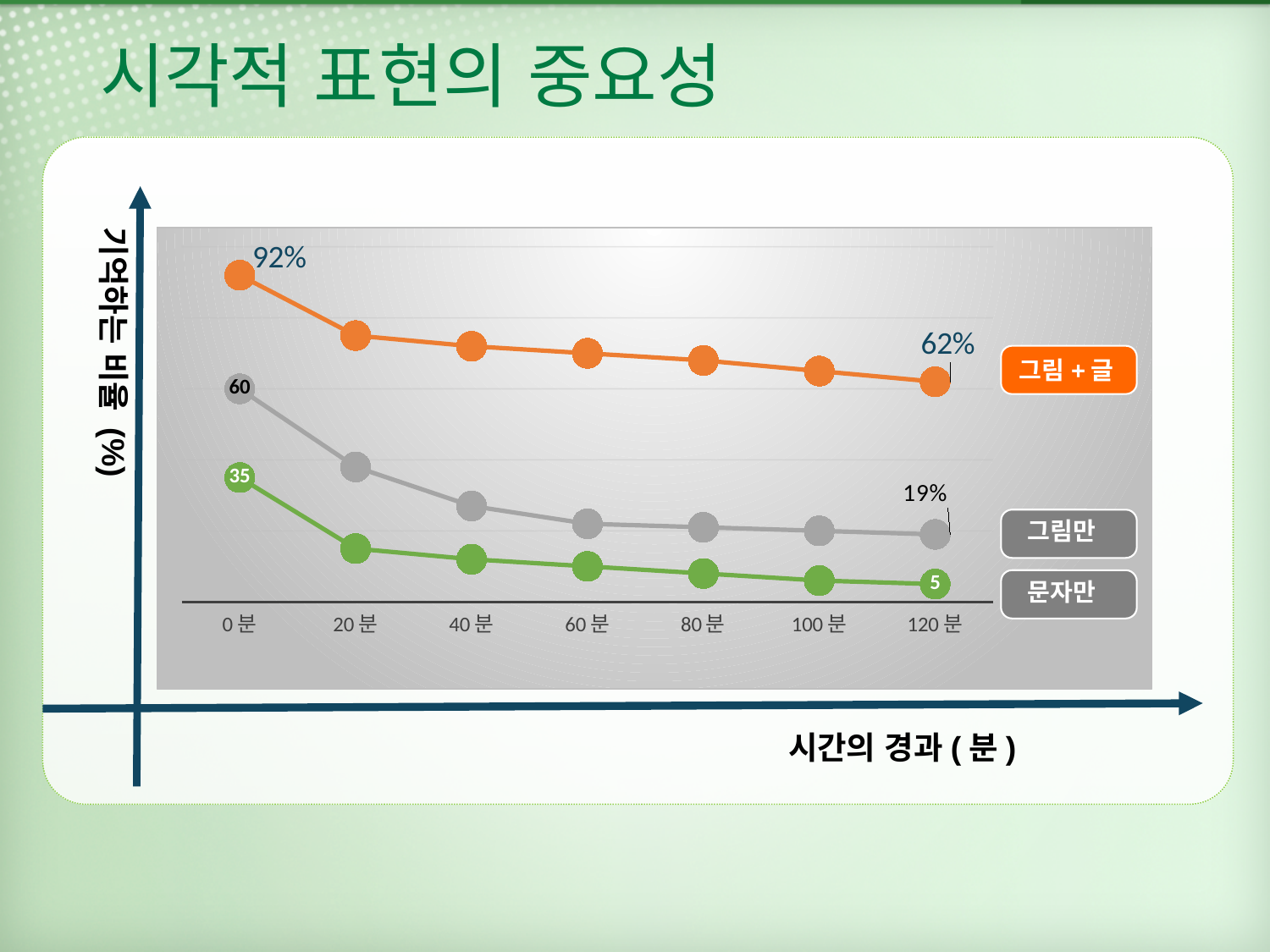

# 시각적 표현의 중요성

기억하는 비율 (%)

### Chart

| Category | 글자만 | 그림만 | 글자와 그림 |
|---|---|---|---|
| 0분 | 35.0 | 92.0 | 60.0 |
| 20분 | 15.0 | 75.0 | 38.0 |
| 40분 | 12.0 | 72.0 | 27.0 |
| 60분 | 10.0 | 70.0 | 22.0 |
| 80분 | 8.0 | 68.0 | 21.0 |
| 100분 | 6.0 | 65.0 | 20.0 |
| 120분 | 5.0 | 62.0 | 19.0 |
그림+글

그림만

문자만
시간의 경과(분)